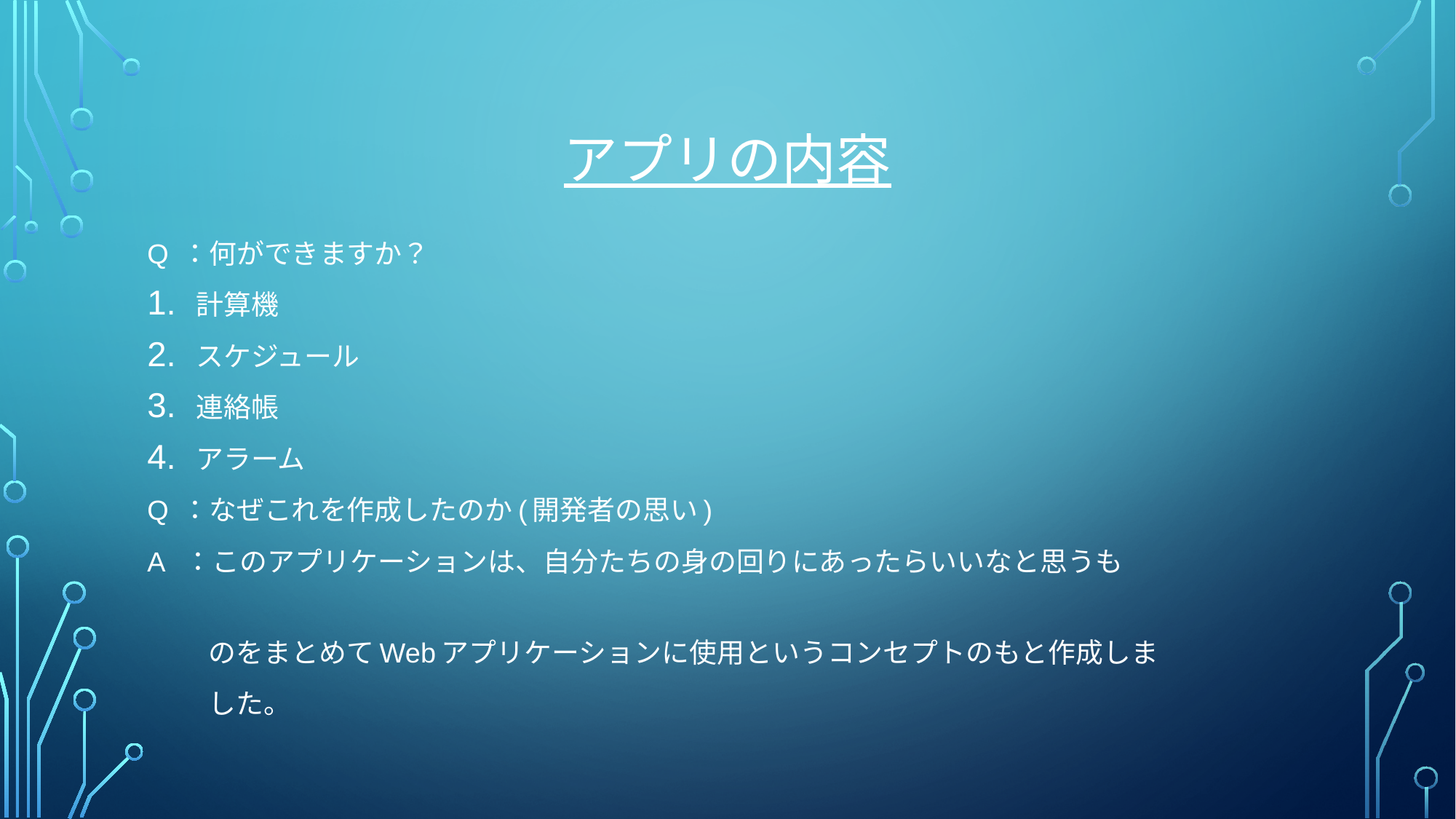

# アプリの内容
Q ：何ができますか？
計算機
スケジュール
連絡帳
アラーム
Q ：なぜこれを作成したのか(開発者の思い)
A  ：このアプリケーションは、自分たちの身の回りにあったらいいなと思うも
　　 のをまとめてWebアプリケーションに使用というコンセプトのもと作成しま
　　 した。